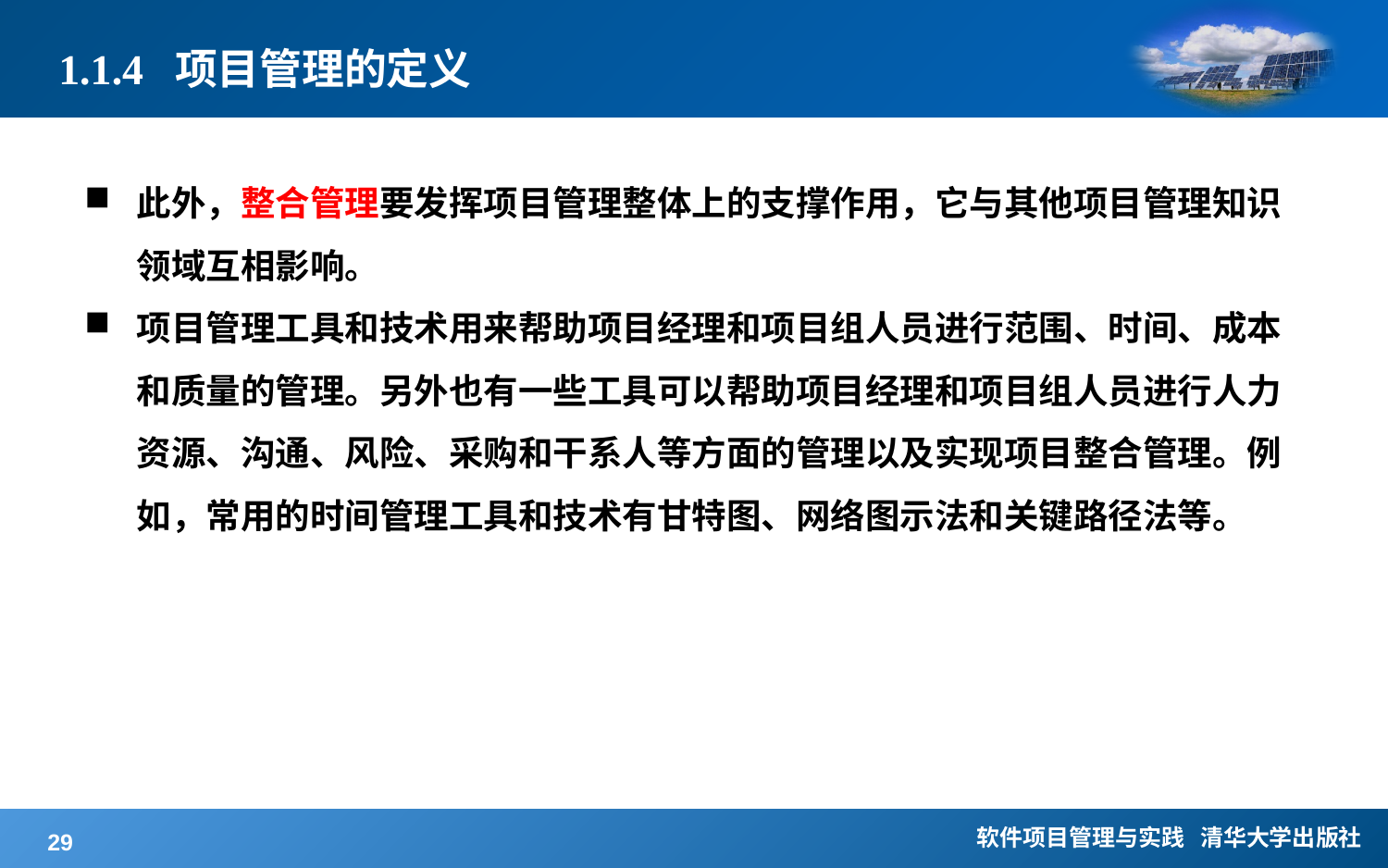

# 1.1.4  项目管理的定义
此外，整合管理要发挥项目管理整体上的支撑作用，它与其他项目管理知识领域互相影响。
项目管理工具和技术用来帮助项目经理和项目组人员进行范围、时间、成本和质量的管理。另外也有一些工具可以帮助项目经理和项目组人员进行人力资源、沟通、风险、采购和干系人等方面的管理以及实现项目整合管理。例如，常用的时间管理工具和技术有甘特图、网络图示法和关键路径法等。